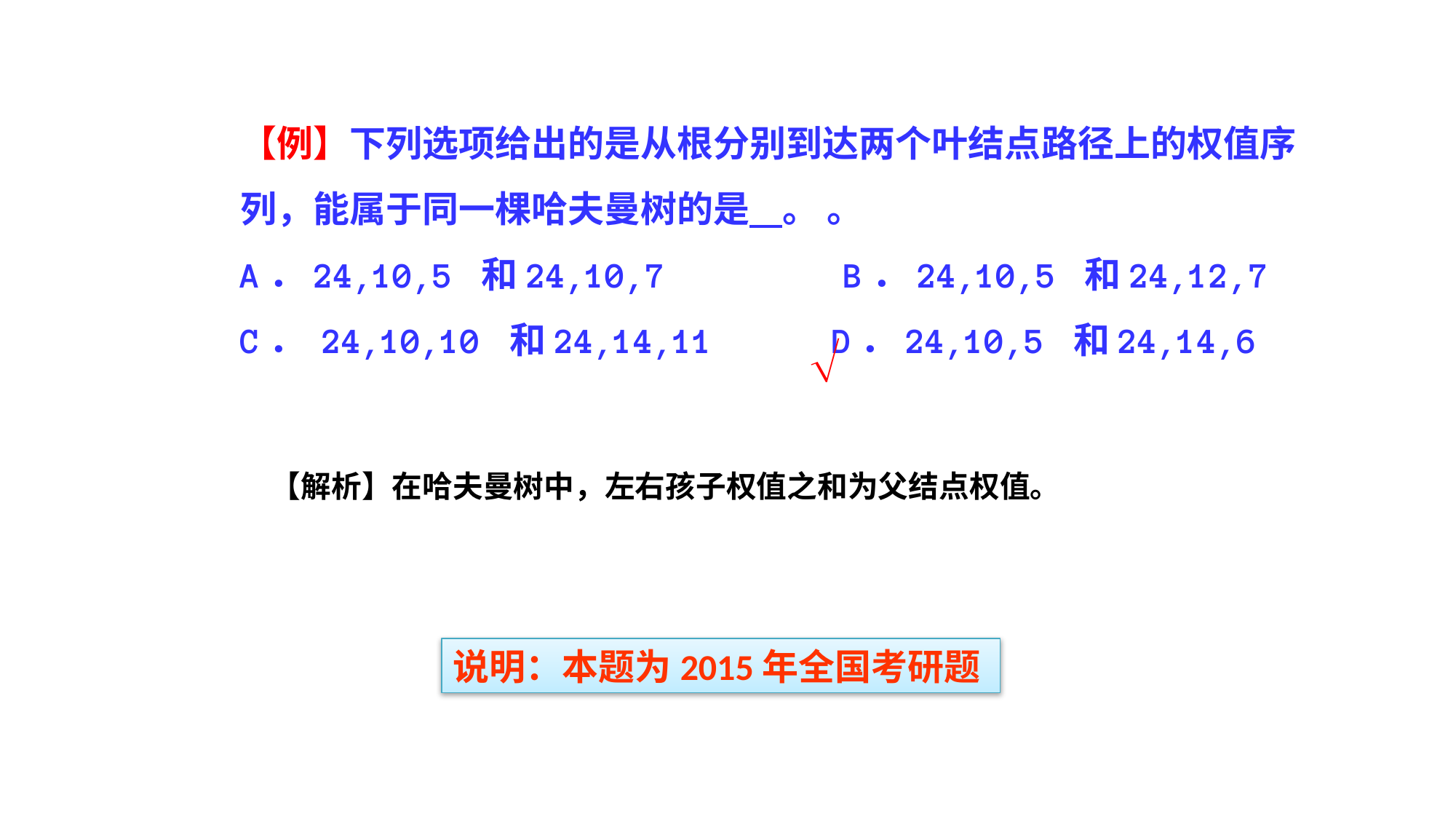

【例】下列选项给出的是从根分别到达两个叶结点路径上的权值序列，能属于同一棵哈夫曼树的是    。 。
A．24,10,5 和24,10,7         B．24,10,5 和24,12,7
C． 24,10,10 和24,14,11      D．24,10,5 和24,14,6
√
【解析】在哈夫曼树中，左右孩子权值之和为父结点权值。
说明：本题为2015年全国考研题